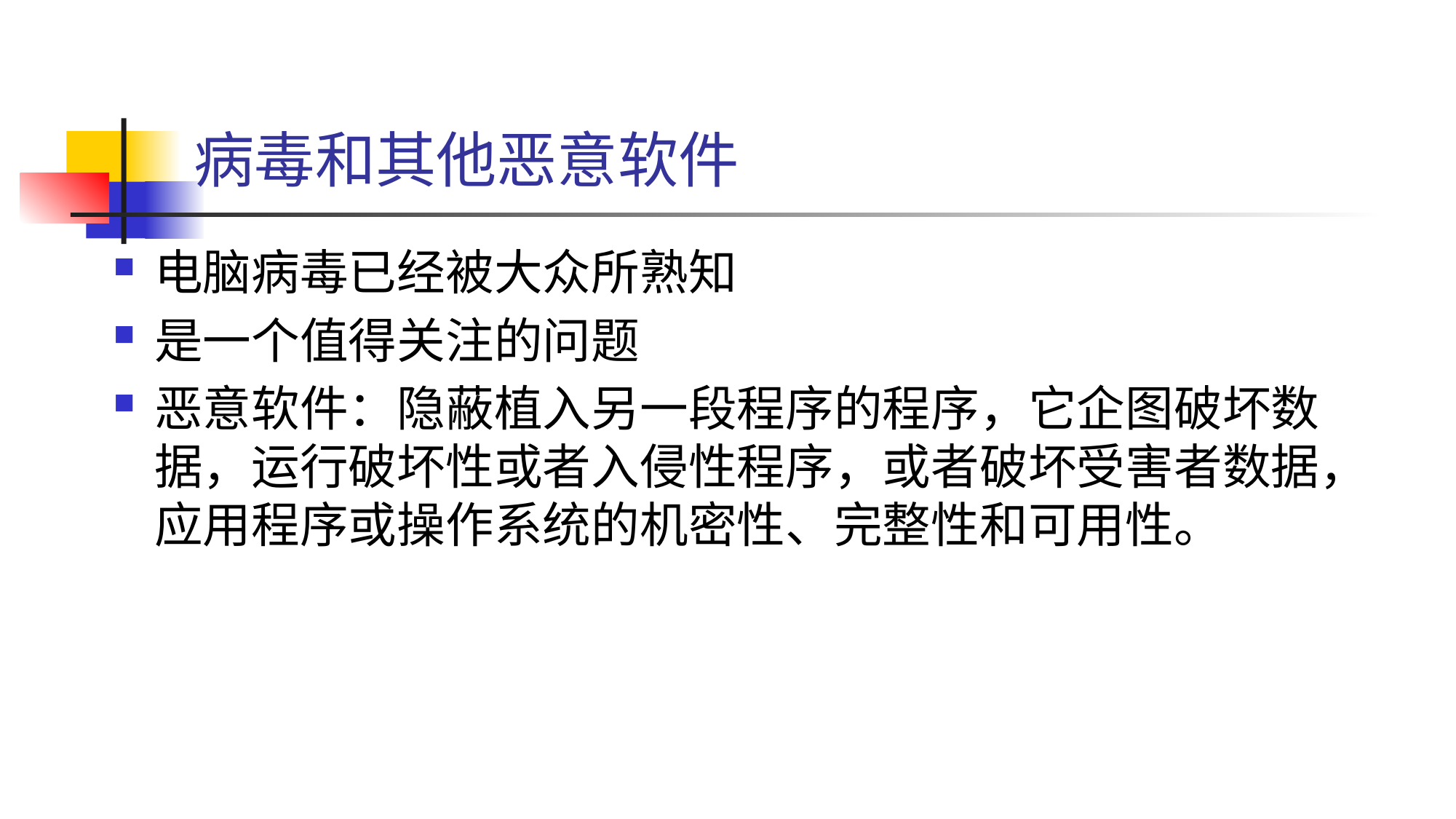

# 病毒和其他恶意软件
电脑病毒已经被大众所熟知
是一个值得关注的问题
恶意软件：隐蔽植入另一段程序的程序，它企图破坏数据，运行破坏性或者入侵性程序，或者破坏受害者数据，应用程序或操作系统的机密性、完整性和可用性。